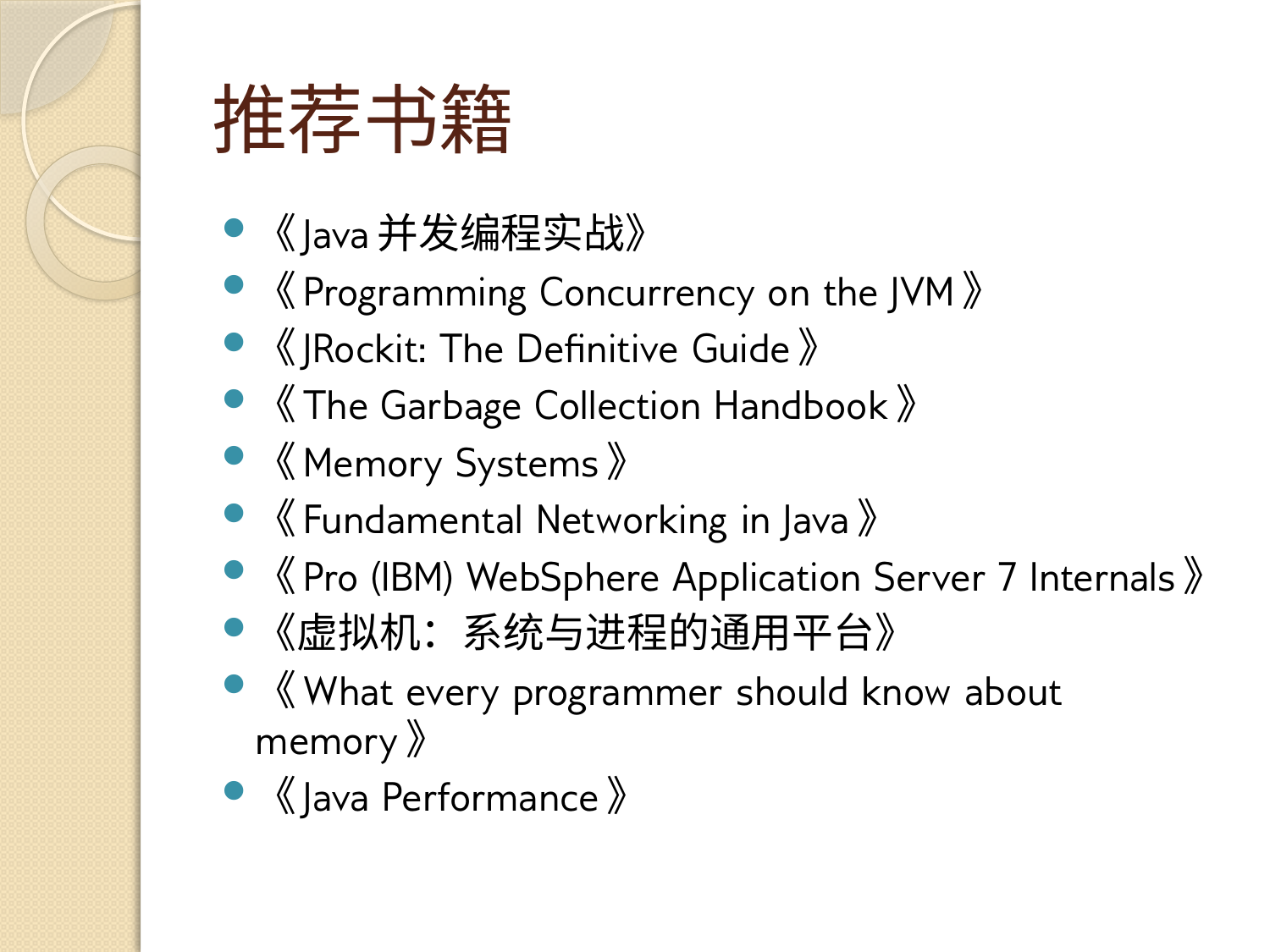

# 推荐书籍
《Java并发编程实战》
《Programming Concurrency on the JVM》
《JRockit: The Definitive Guide》
《The Garbage Collection Handbook》
《Memory Systems》
《Fundamental Networking in Java》
《Pro (IBM) WebSphere Application Server 7 Internals》
《虚拟机：系统与进程的通用平台》
《What every programmer should know about memory》
《Java Performance》